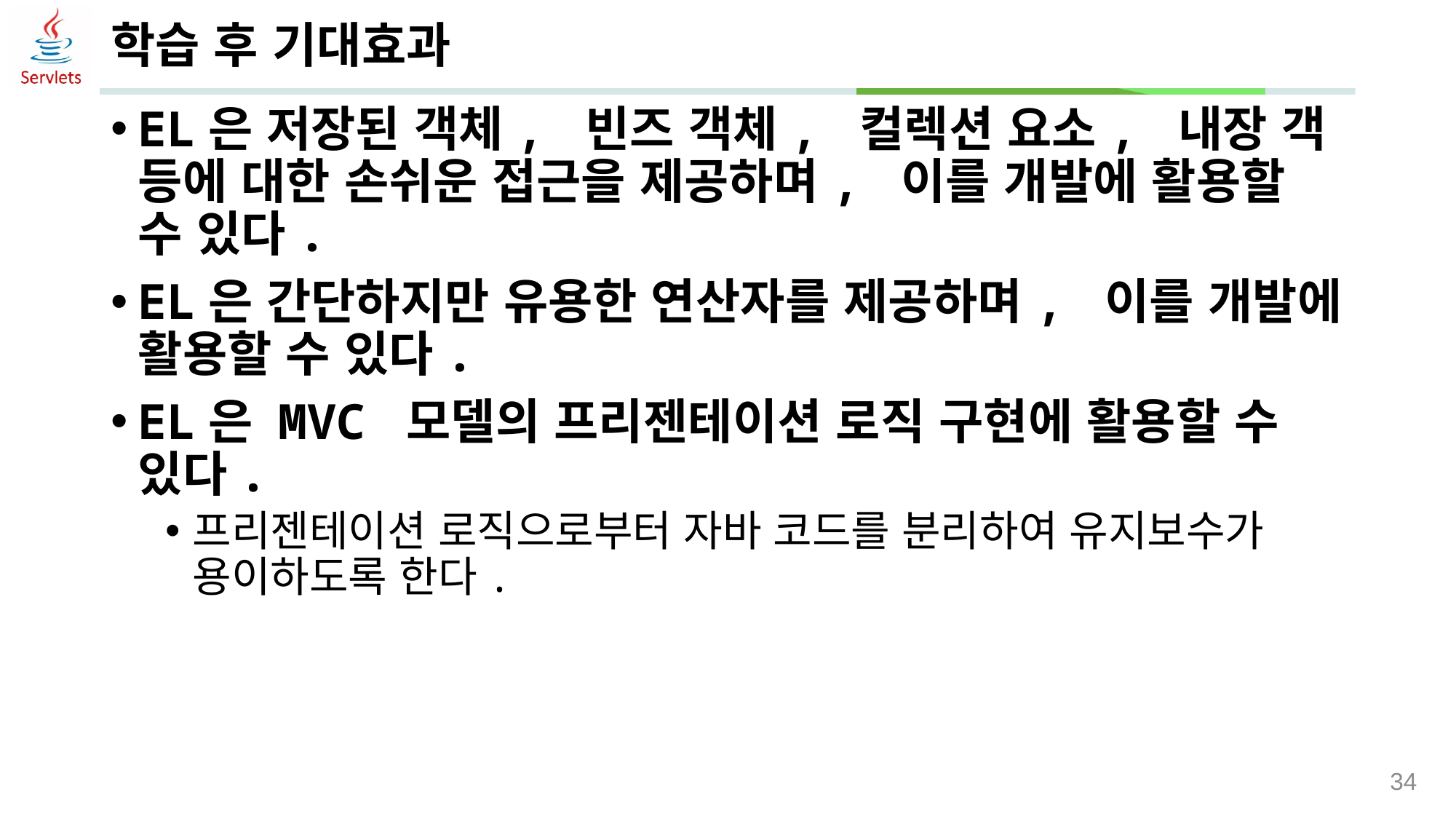

# 학습 후 기대효과
EL은 저장된 객체, 빈즈 객체, 컬렉션 요소, 내장 객 등에 대한 손쉬운 접근을 제공하며, 이를 개발에 활용할 수 있다.
EL은 간단하지만 유용한 연산자를 제공하며, 이를 개발에 활용할 수 있다.
EL은 MVC 모델의 프리젠테이션 로직 구현에 활용할 수 있다.
프리젠테이션 로직으로부터 자바 코드를 분리하여 유지보수가 용이하도록 한다.
34